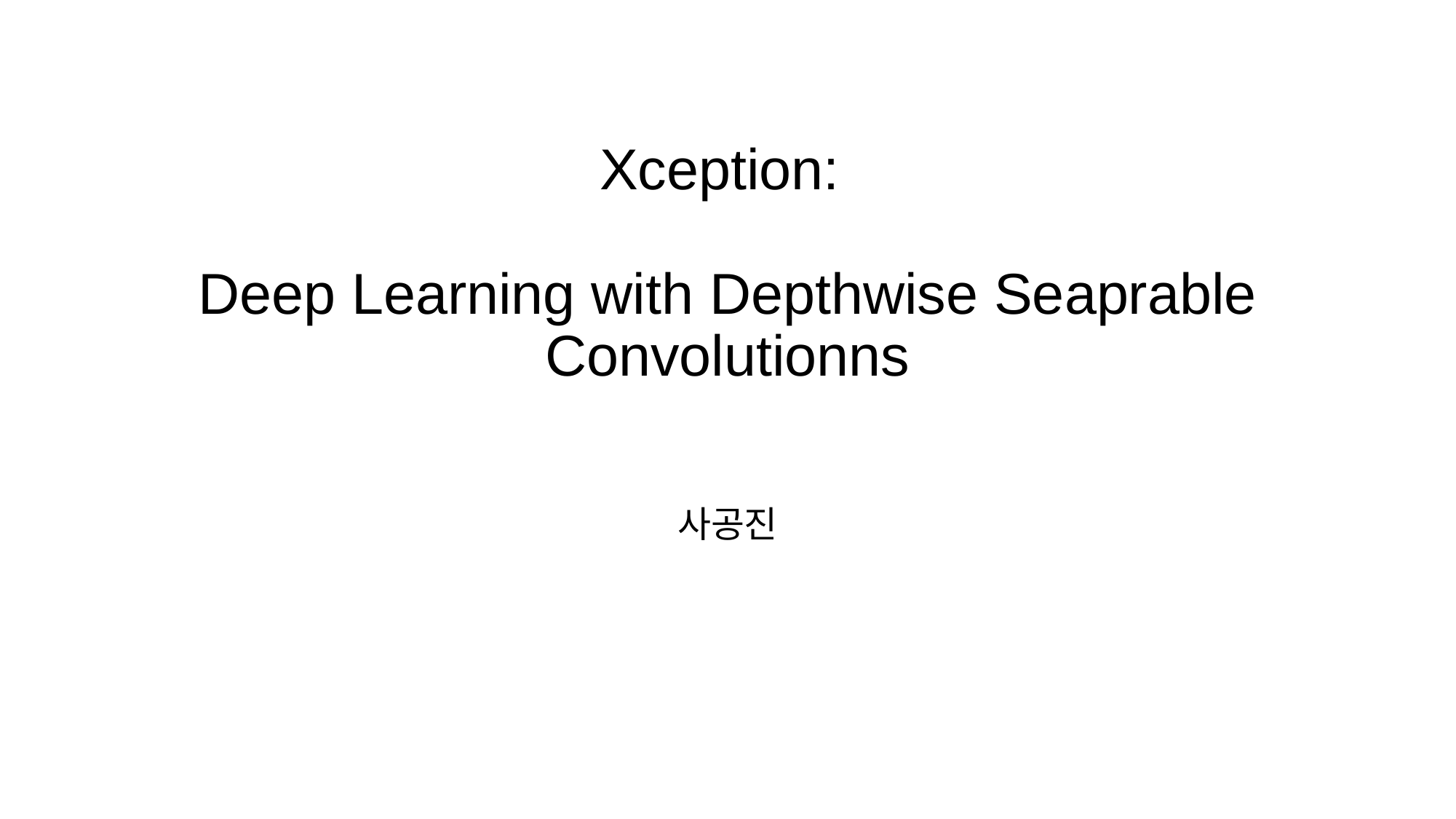

# Xception: Deep Learning with Depthwise Seaprable Convolutionns
사공진